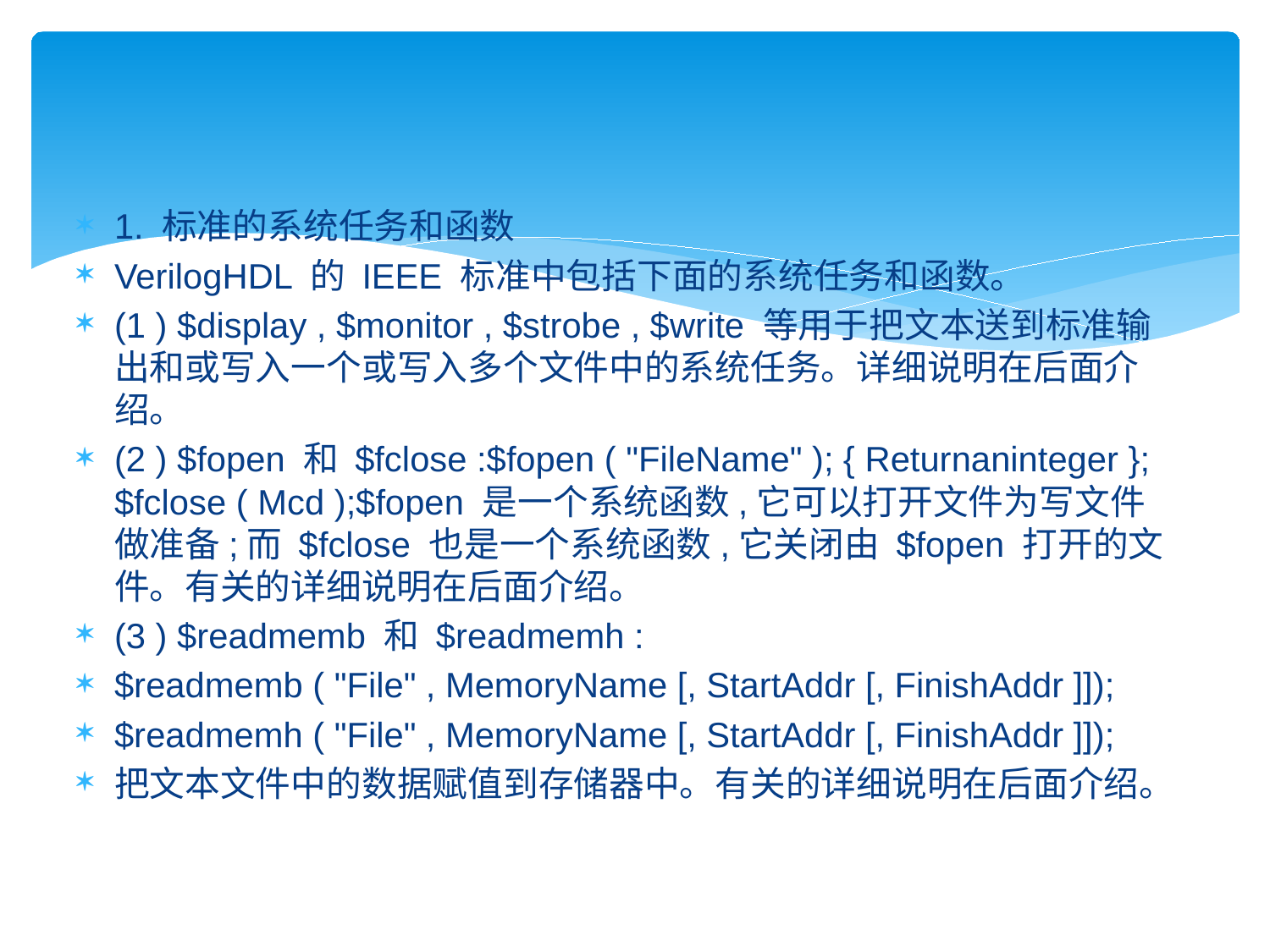

#
1. 标准的系统任务和函数
VerilogHDL 的 IEEE 标准中包括下面的系统任务和函数。
(1 ) $display , $monitor , $strobe , $write 等用于把文本送到标准输出和或写入一个或写入多个文件中的系统任务。详细说明在后面介绍。
(2 ) $fopen 和 $fclose :$fopen ( "FileName" ); { Returnaninteger };$fclose ( Mcd );$fopen 是一个系统函数,它可以打开文件为写文件做准备;而 $fclose 也是一个系统函数,它关闭由 $fopen 打开的文件。有关的详细说明在后面介绍。
(3 ) $readmemb 和 $readmemh :
$readmemb ( "File" , MemoryName [, StartAddr [, FinishAddr ]]);
$readmemh ( "File" , MemoryName [, StartAddr [, FinishAddr ]]);
把文本文件中的数据赋值到存储器中。有关的详细说明在后面介绍。